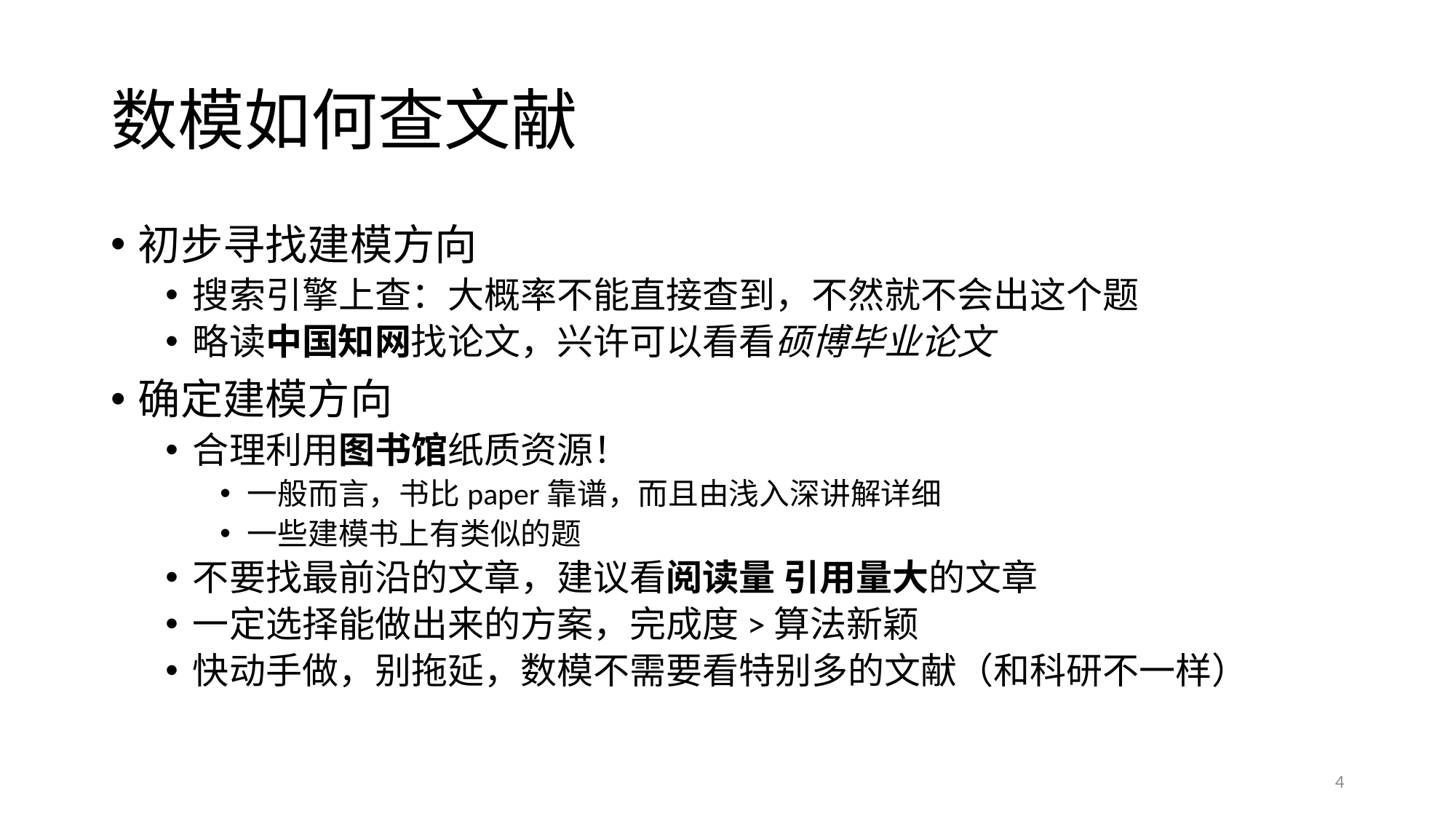

# 数模如何查文献
初步寻找建模方向
搜索引擎上查：大概率不能直接查到，不然就不会出这个题
略读中国知网找论文，兴许可以看看硕博毕业论文
确定建模方向
合理利用图书馆纸质资源！
一般而言，书比paper靠谱，而且由浅入深讲解详细
一些建模书上有类似的题
不要找最前沿的文章，建议看阅读量 引用量大的文章
一定选择能做出来的方案，完成度>算法新颖
快动手做，别拖延，数模不需要看特别多的文献（和科研不一样）

4